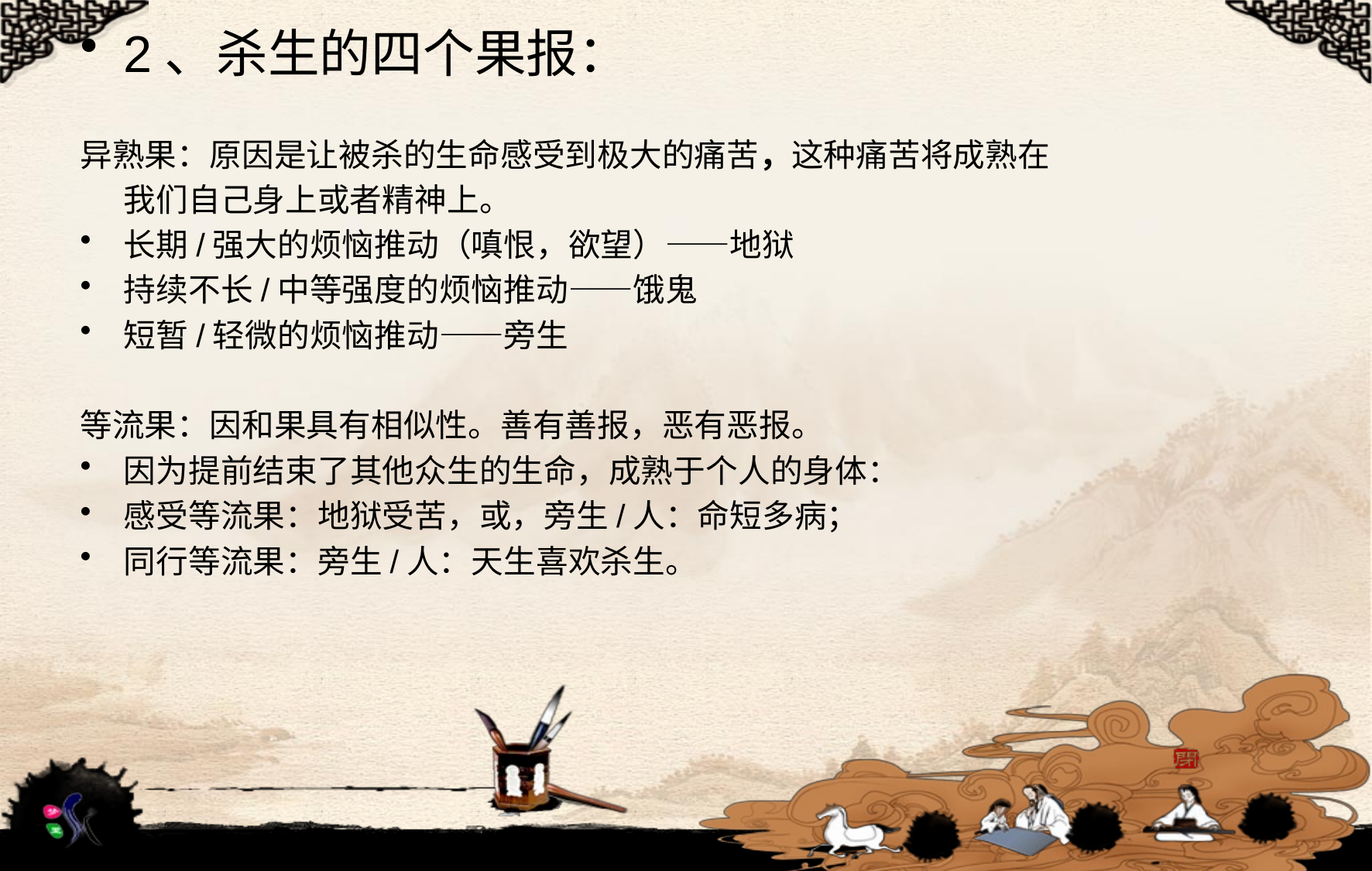

2、杀生的四个果报：

异熟果：原因是让被杀的生命感受到极大的痛苦，这种痛苦将成熟在
     我们自己身上或者精神上。
长期/强大的烦恼推动（嗔恨，欲望）——地狱
持续不长/中等强度的烦恼推动——饿鬼
短暂/轻微的烦恼推动——旁生

等流果：因和果具有相似性。善有善报，恶有恶报。
因为提前结束了其他众生的生命，成熟于个人的身体：
感受等流果：地狱受苦，或，旁生/人：命短多病；
同行等流果：旁生/人：天生喜欢杀生。

#